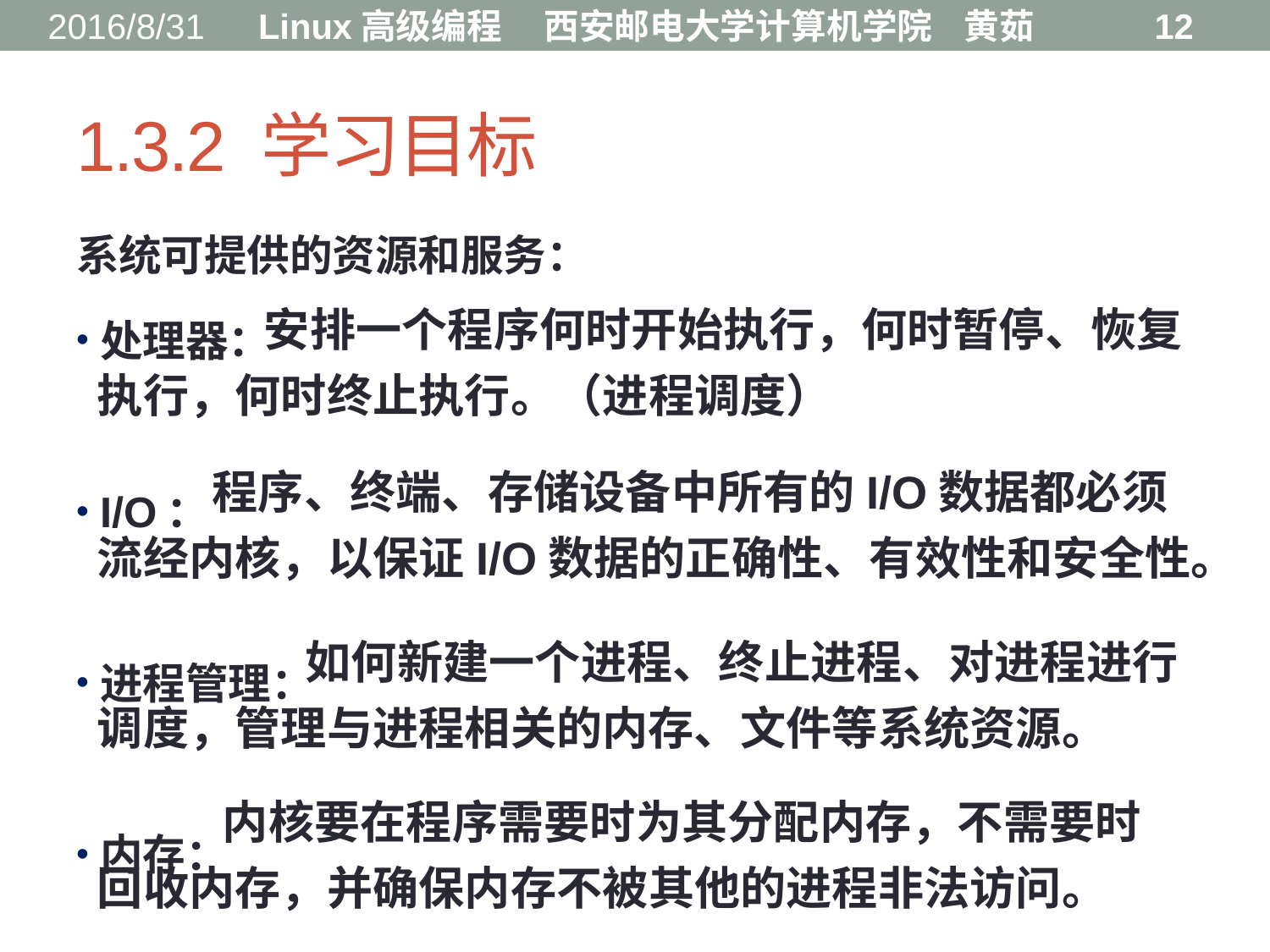

2016/8/31
Linux高级编程    西安邮电大学计算机学院   黄茹
12
# 1.3.2 学习目标
系统可提供的资源和服务：
处理器：

I/O：

进程管理：

内存：

               安排一个程序何时开始执行，何时暂停、恢复
执行，何时终止执行。（进程调度）
          程序、终端、存储设备中所有的I/O数据都必须
流经内核，以保证I/O数据的正确性、有效性和安全性。
                   如何新建一个进程、终止进程、对进程进行
调度，管理与进程相关的内存、文件等系统资源。
           内核要在程序需要时为其分配内存，不需要时
回收内存，并确保内存不被其他的进程非法访问。